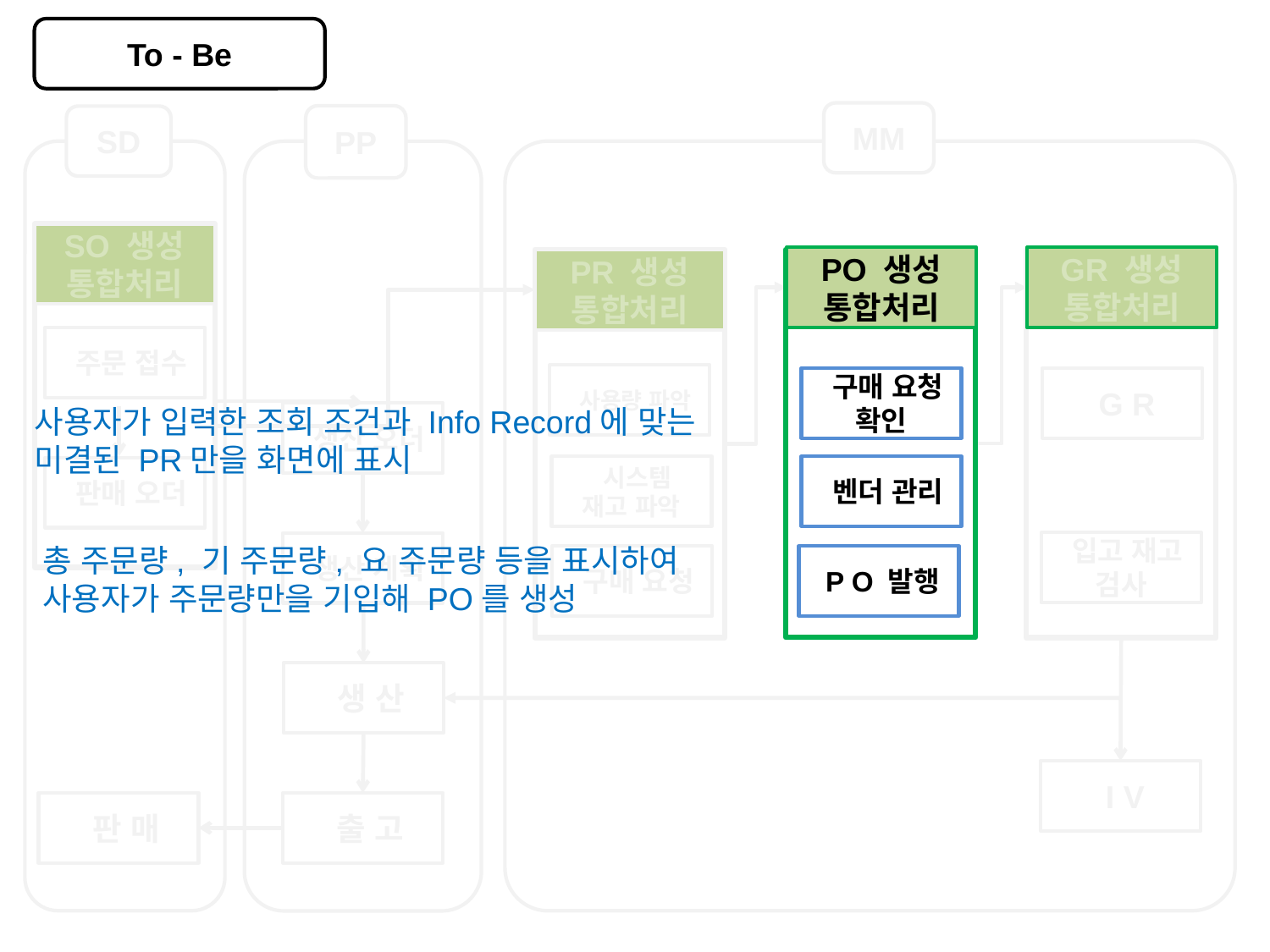

To - Be
MM
PP
SD

SO 생성
통합처리

PO 생성
통합처리
GR 생성
통합처리

PR 생성
통합처리
 주문 접수
 사용량 파악
 구매 요청 확인
 G R
사용자가 입력한 조회 조건과 Info Record에 맞는 미결된 PR만을 화면에 표시
 생산 오더
 벤더 관리
 시스템
재고 파악
 판매 오더
 입고 재고 검사
 생산 계획
총 주문량, 기 주문량, 요 주문량 등을 표시하여
사용자가 주문량만을 기입해 PO를 생성
 P O 발행
 구매 요청
 생 산
 I V
 판 매
 출 고